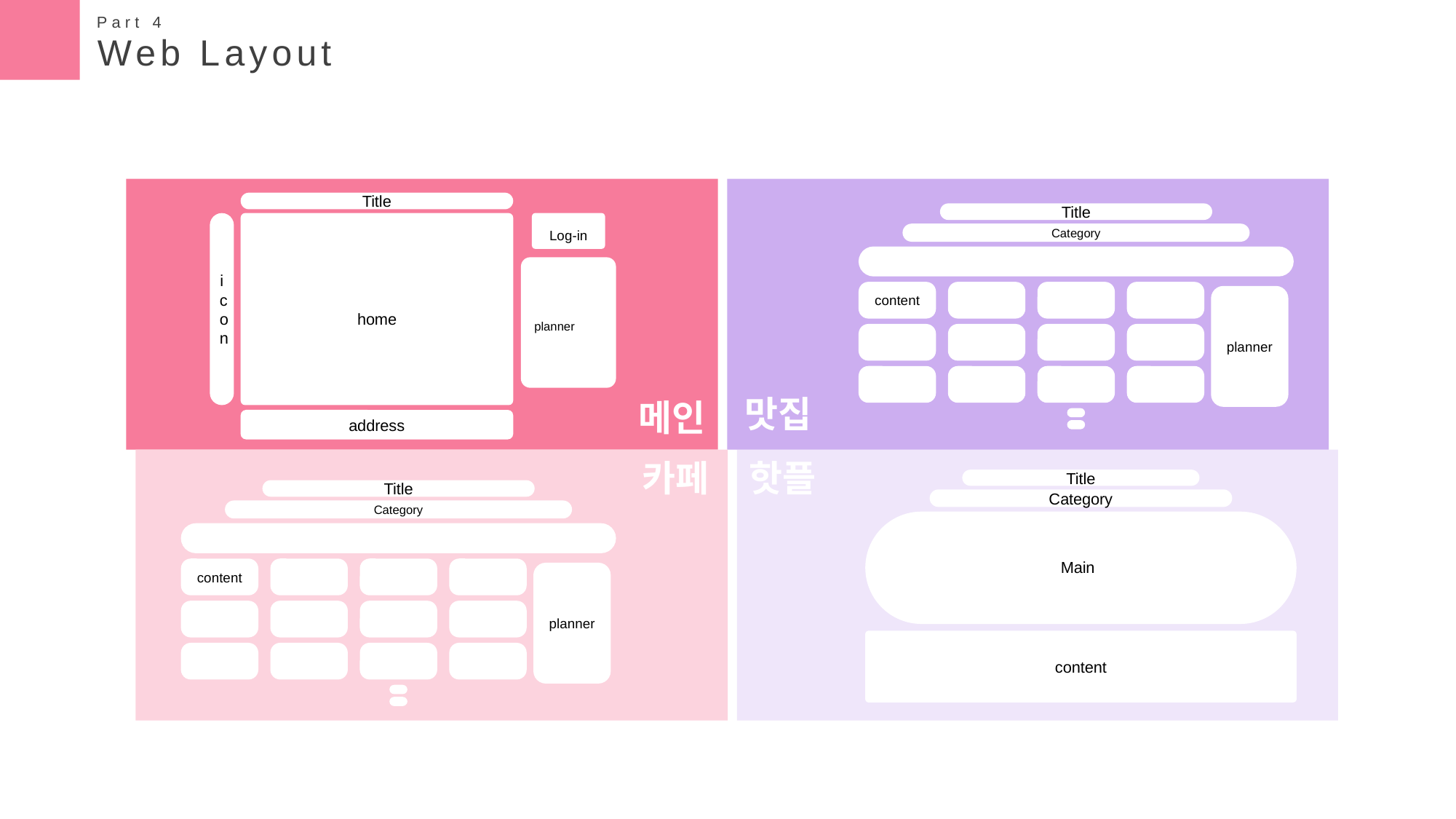

Part 4
Web Layout

Title
icon

home
Log-in

planner
address

Title
Category

content

planner

맛집
메인

카페
핫플
Title
Category

Main
content
Title
Category

content

planner